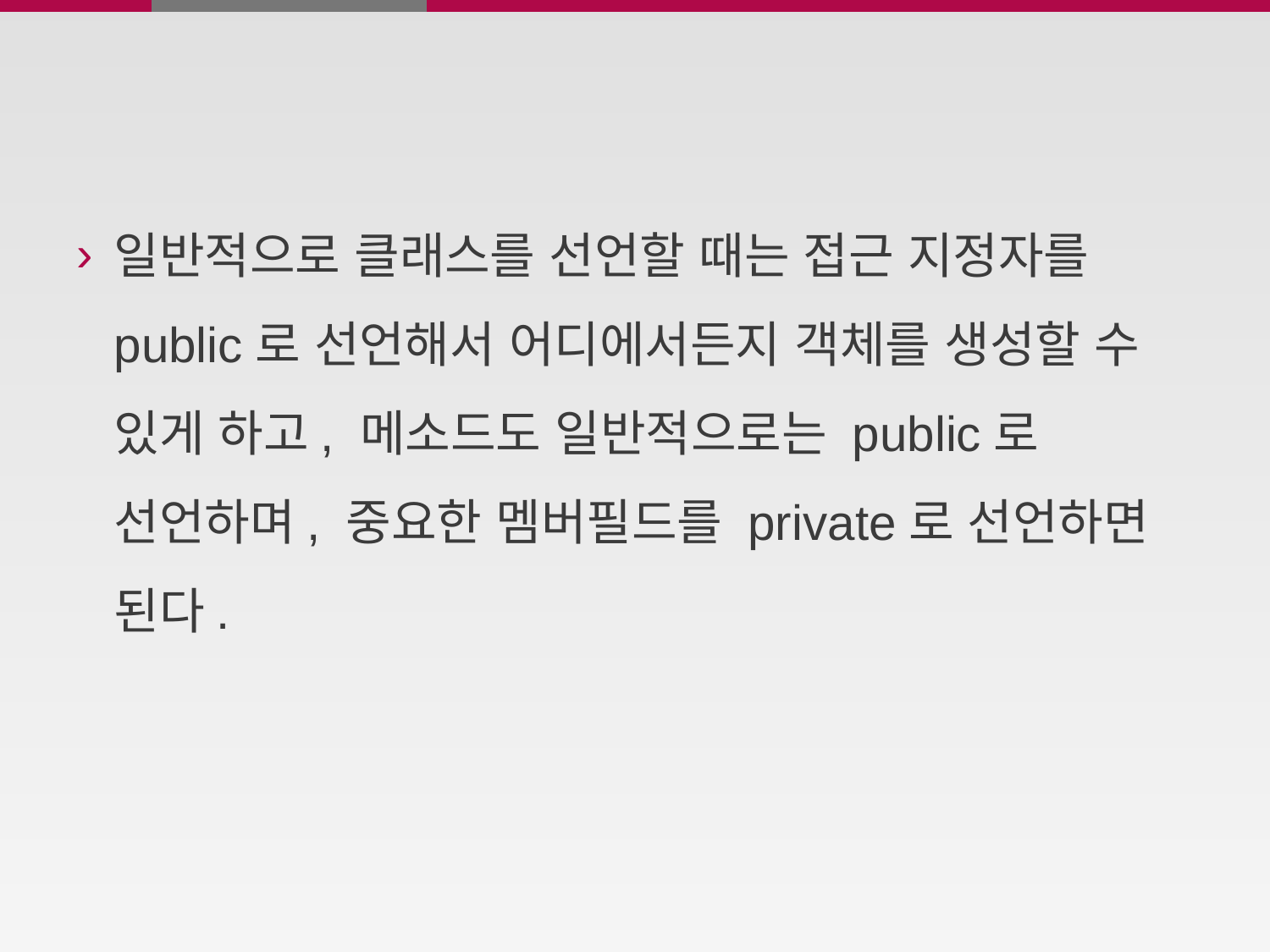

#
일반적으로 클래스를 선언할 때는 접근 지정자를 public로 선언해서 어디에서든지 객체를 생성할 수 있게 하고, 메소드도 일반적으로는 public로 선언하며, 중요한 멤버필드를 private로 선언하면 된다.